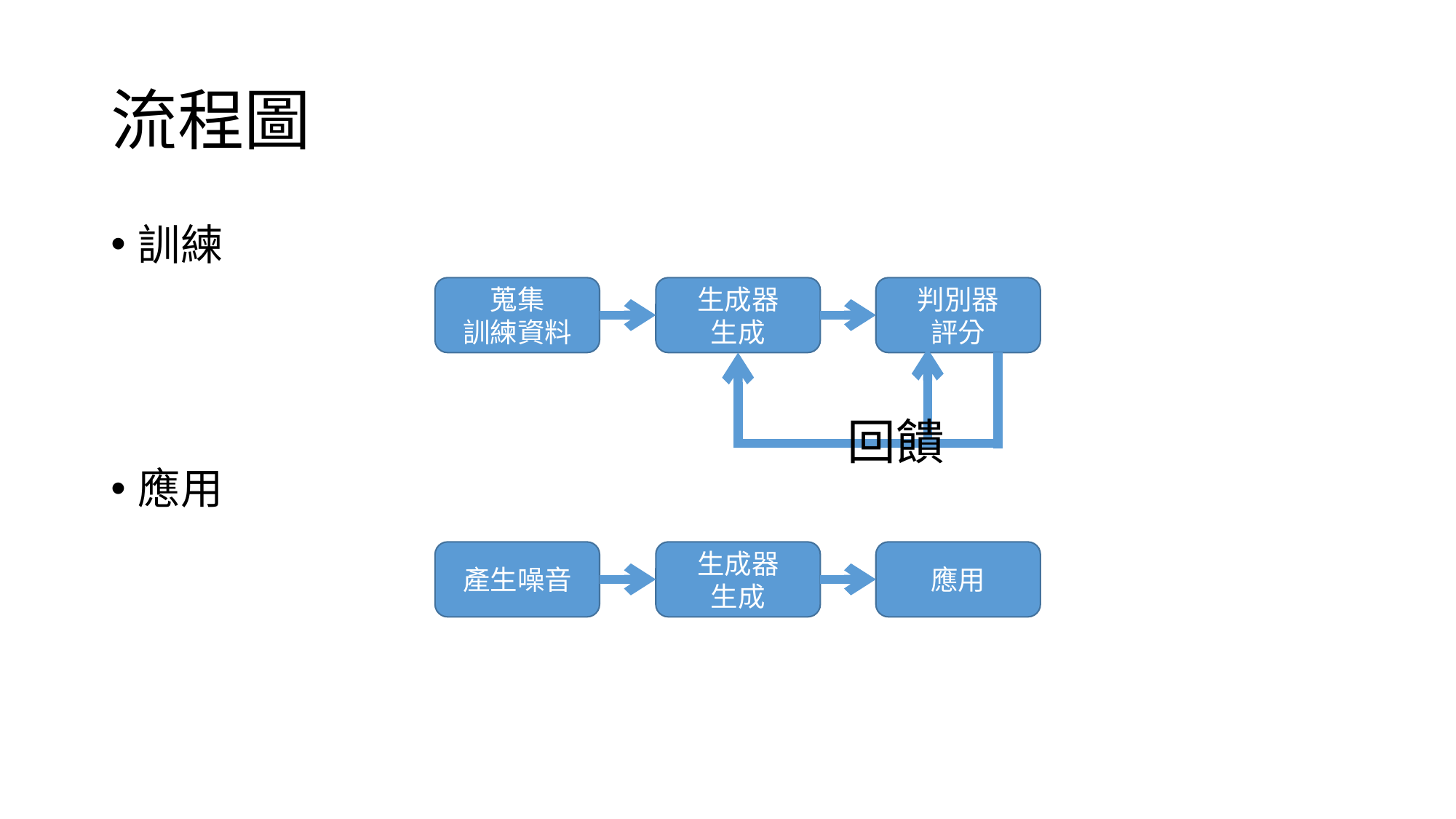

# 流程圖
訓練

應用
蒐集
訓練資料
生成器
生成
判別器
評分
回饋
產生噪音
生成器
生成
應用